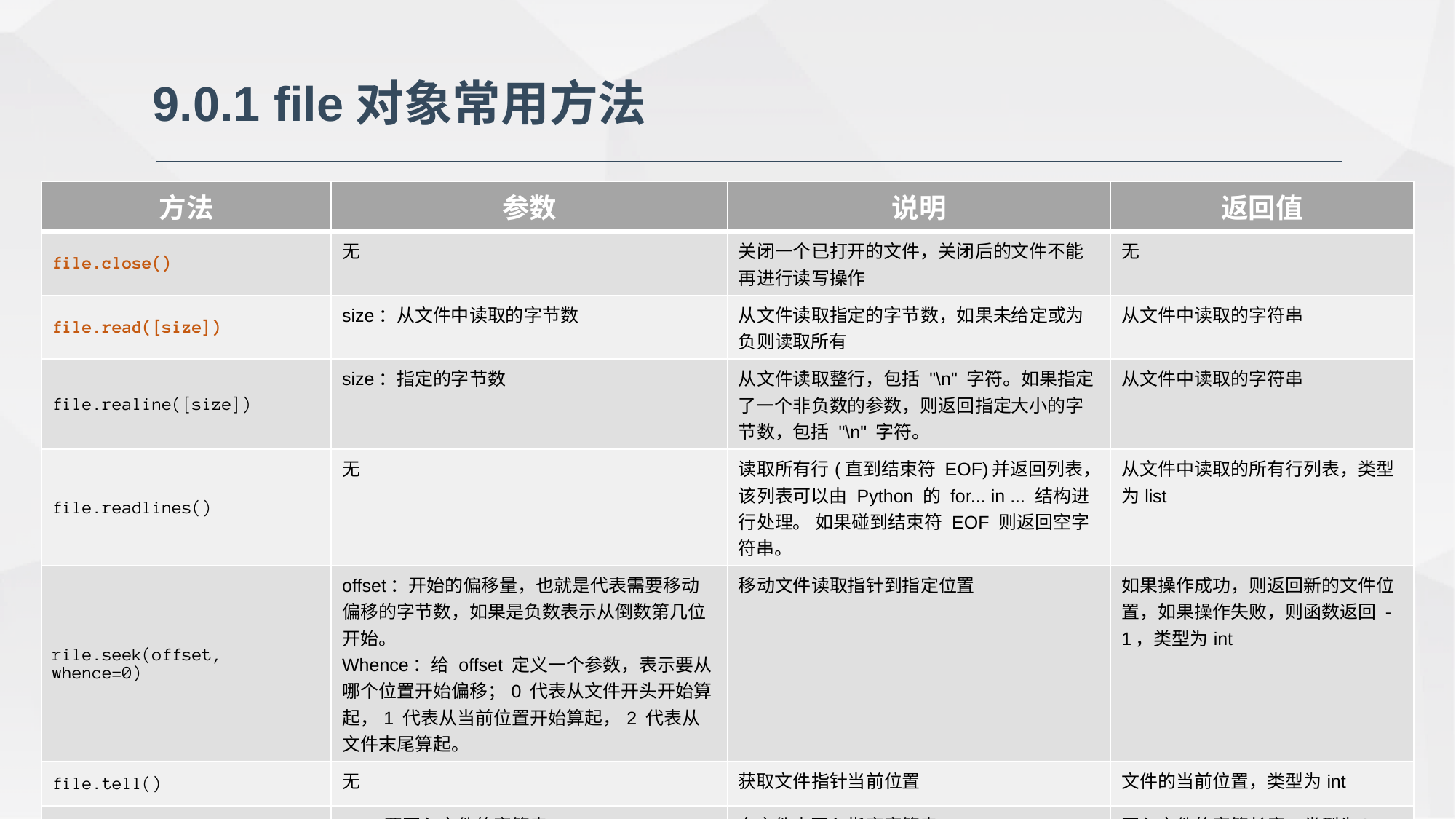

9.0.1 file对象常用方法
| 方法 | 参数 | 说明 | 返回值 |
| --- | --- | --- | --- |
| file.close() | 无 | 关闭一个已打开的文件，关闭后的文件不能再进行读写操作 | 无 |
| file.read([size]) | size：从文件中读取的字节数 | 从文件读取指定的字节数，如果未给定或为负则读取所有 | 从文件中读取的字符串 |
| file.realine([size]) | size：指定的字节数 | 从文件读取整行，包括 "\n" 字符。如果指定了一个非负数的参数，则返回指定大小的字节数，包括 "\n" 字符。 | 从文件中读取的字符串 |
| file.readlines() | 无 | 读取所有行(直到结束符 EOF)并返回列表，该列表可以由 Python 的 for... in ... 结构进行处理。 如果碰到结束符 EOF 则返回空字符串。 | 从文件中读取的所有行列表，类型为list |
| rile.seek(offset, whence=0) | offset：开始的偏移量，也就是代表需要移动偏移的字节数，如果是负数表示从倒数第几位开始。 Whence：给 offset 定义一个参数，表示要从哪个位置开始偏移；0 代表从文件开头开始算起，1 代表从当前位置开始算起，2 代表从文件末尾算起。 | 移动文件读取指针到指定位置 | 如果操作成功，则返回新的文件位置，如果操作失败，则函数返回 -1，类型为int |
| file.tell() | 无 | 获取文件指针当前位置 | 文件的当前位置，类型为int |
| file.write(str) | str：要写入文件的字符串 | 向文件中写入指定字符串 | 写入文件的字符长度，类型为int |
| filse.writelines([str]) | str：要写入文件的字符串列表 | 向文件中写入一序列的字符串 | 无 |